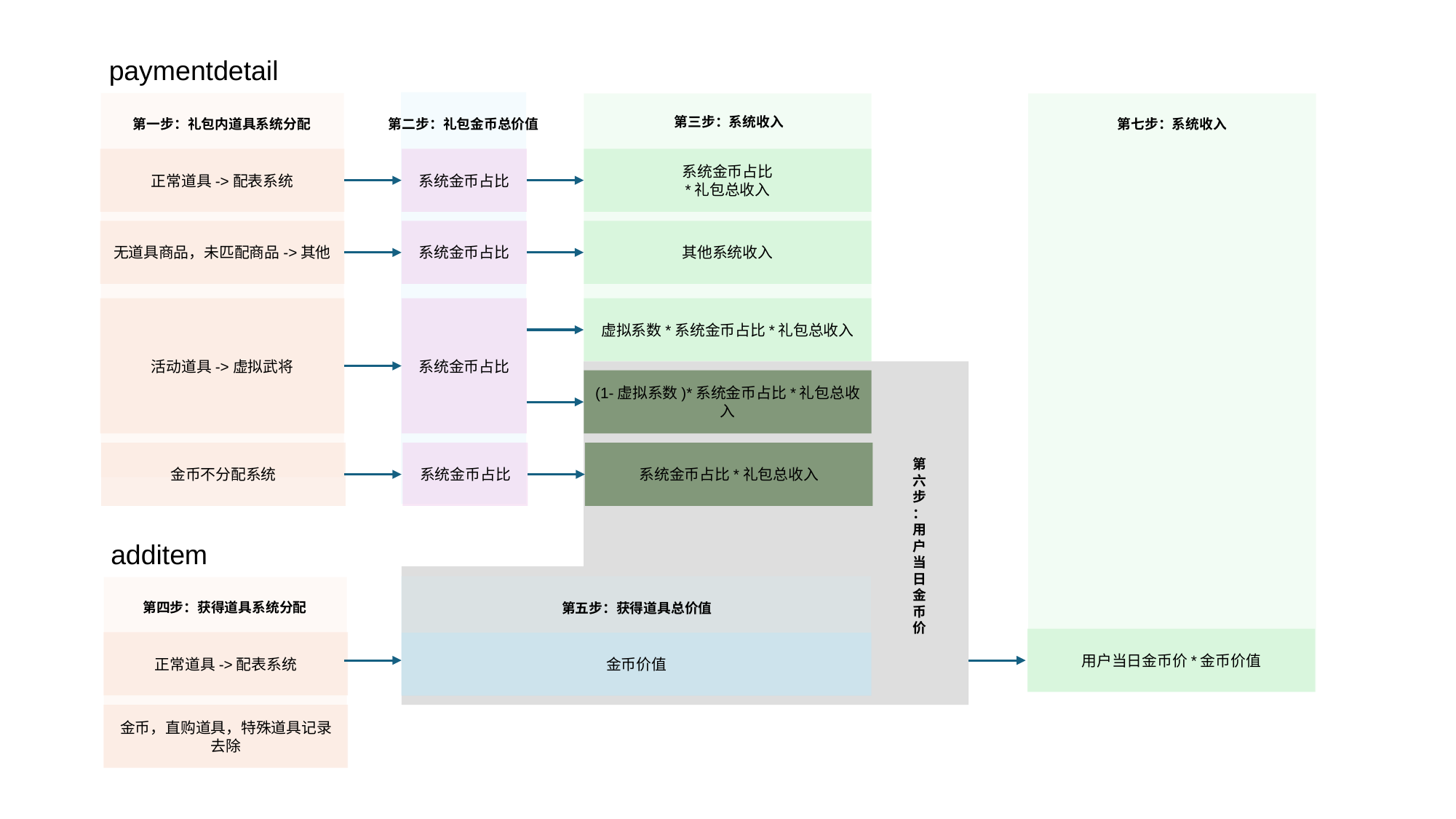

paymentdetail

第三步：系统收入
第一步：礼包内道具系统分配
第七步：系统收入
第二步：礼包金币总价值
正常道具->配表系统
系统金币占比
系统金币占比
*礼包总收入
无道具商品，未匹配商品->其他
系统金币占比
其他系统收入
活动道具->虚拟武将
系统金币占比
虚拟系数*系统金币占比*礼包总收入

(1-虚拟系数)*系统金币占比*礼包总收入
金币不分配系统
系统金币占比
系统金币占比*礼包总收入
第六步
：用户当日金币价
additem

第四步：获得道具系统分配
第五步：获得道具总价值
用户当日金币价*金币价值
正常道具->配表系统
金币价值
金币，直购道具，特殊道具记录去除